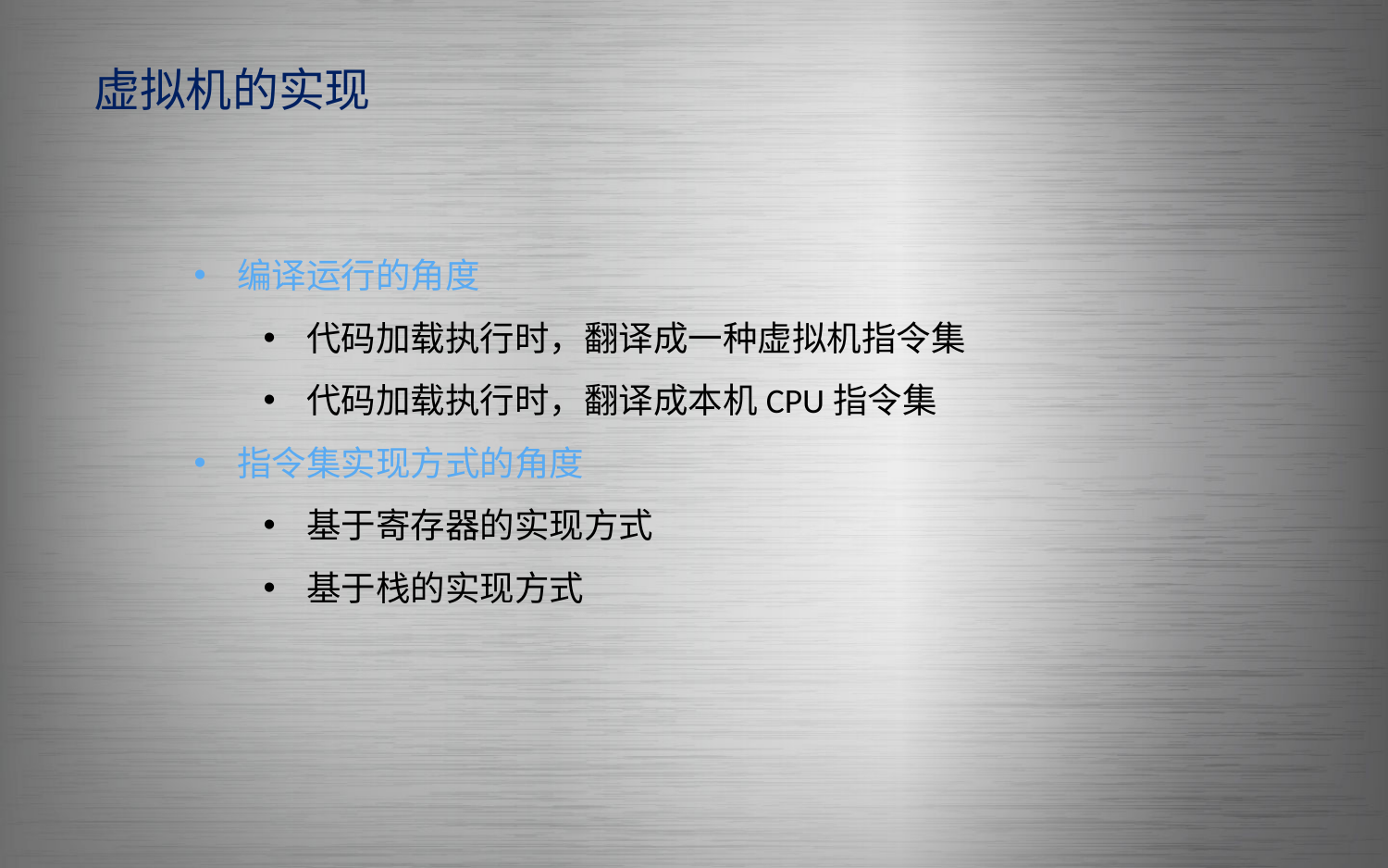

虚拟机的实现
编译运行的角度
代码加载执行时，翻译成一种虚拟机指令集
代码加载执行时，翻译成本机CPU指令集
指令集实现方式的角度
基于寄存器的实现方式
基于栈的实现方式